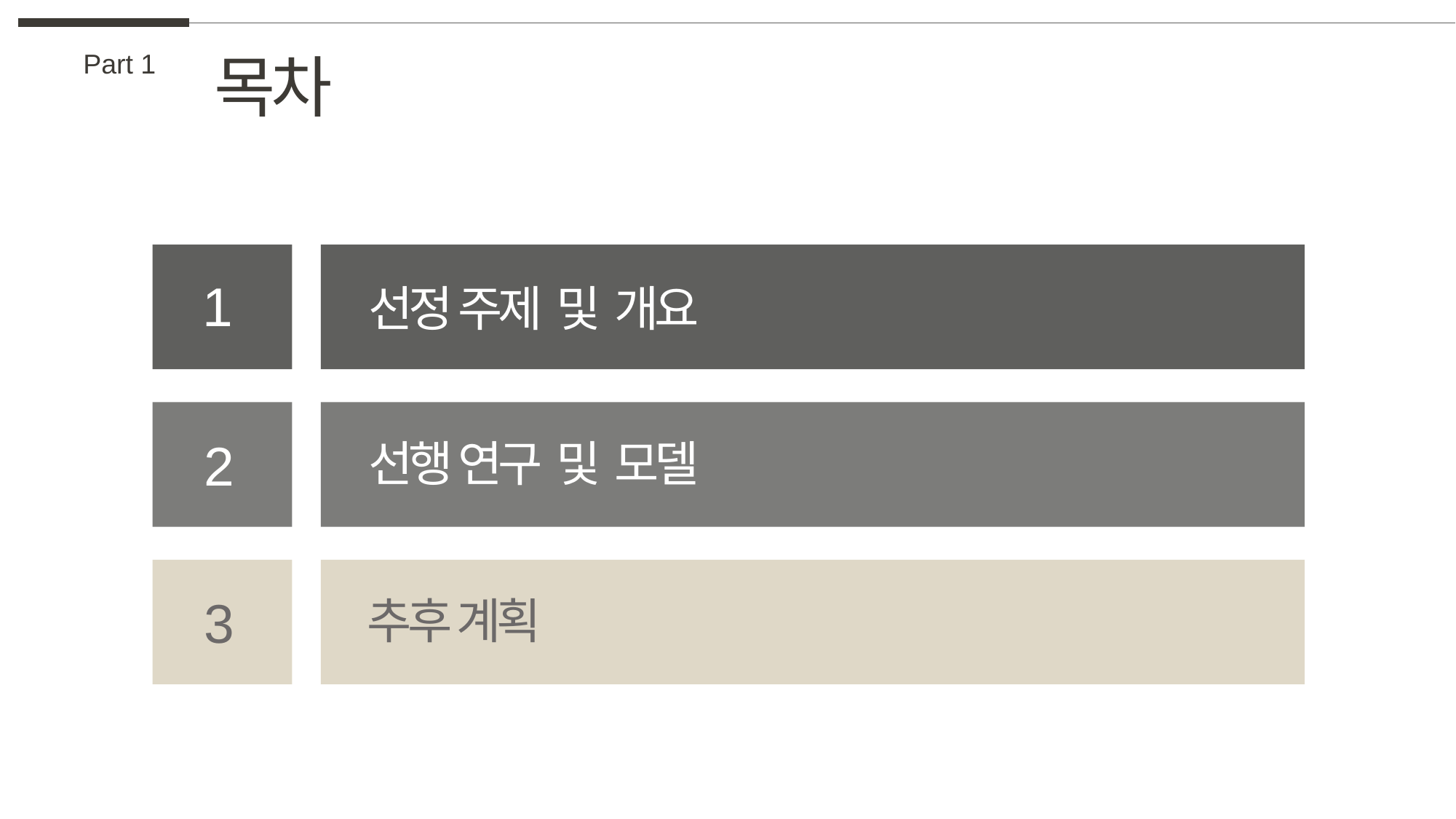

목차
Part 1

1
선정 주제  및  개요

2
선행 연구  및  모델

3
추후 계획